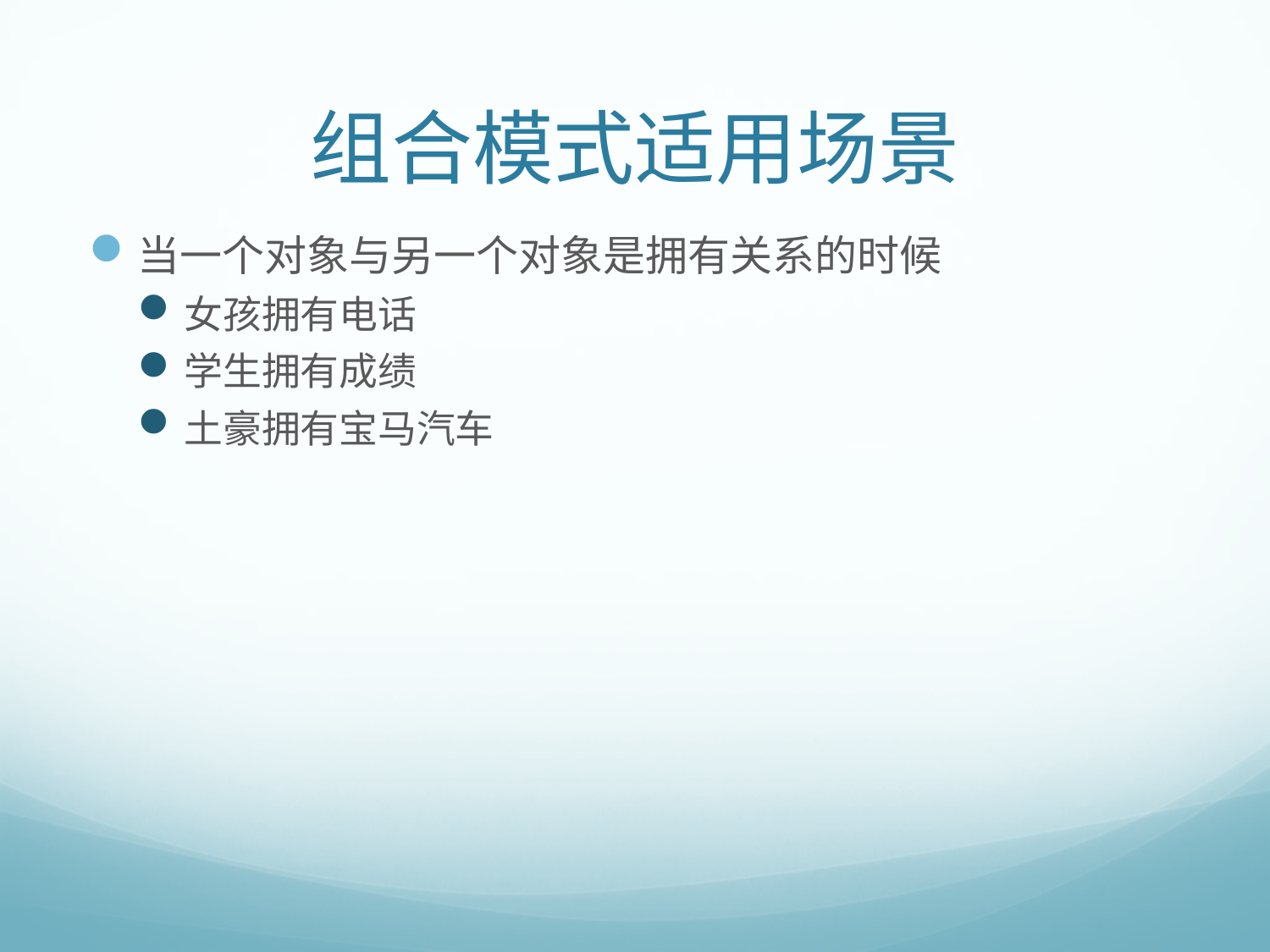

# 组合模式适用场景
当一个对象与另一个对象是拥有关系的时候
女孩拥有电话
学生拥有成绩
土豪拥有宝马汽车